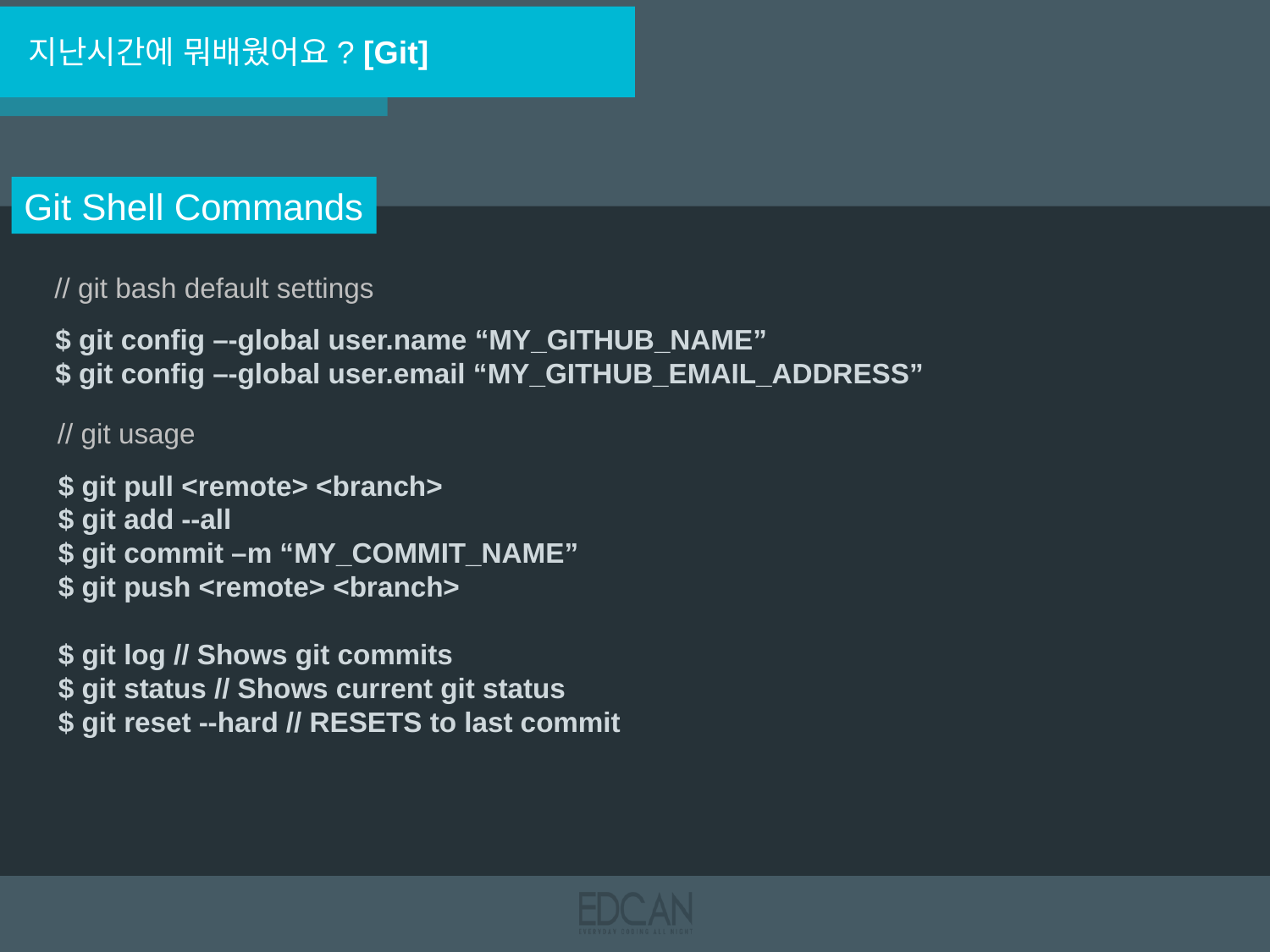

지난시간에 뭐배웠어요? [Git]

Git Shell Commands

// git bash default settings
$ git config –-global user.name “MY_GITHUB_NAME”
$ git config –-global user.email “MY_GITHUB_EMAIL_ADDRESS”

// git usage
$ git pull <remote> <branch>
$ git add --all
$ git commit –m “MY_COMMIT_NAME”
$ git push <remote> <branch>

$ git log // Shows git commits
$ git status // Shows current git status
$ git reset --hard // RESETS to last commit